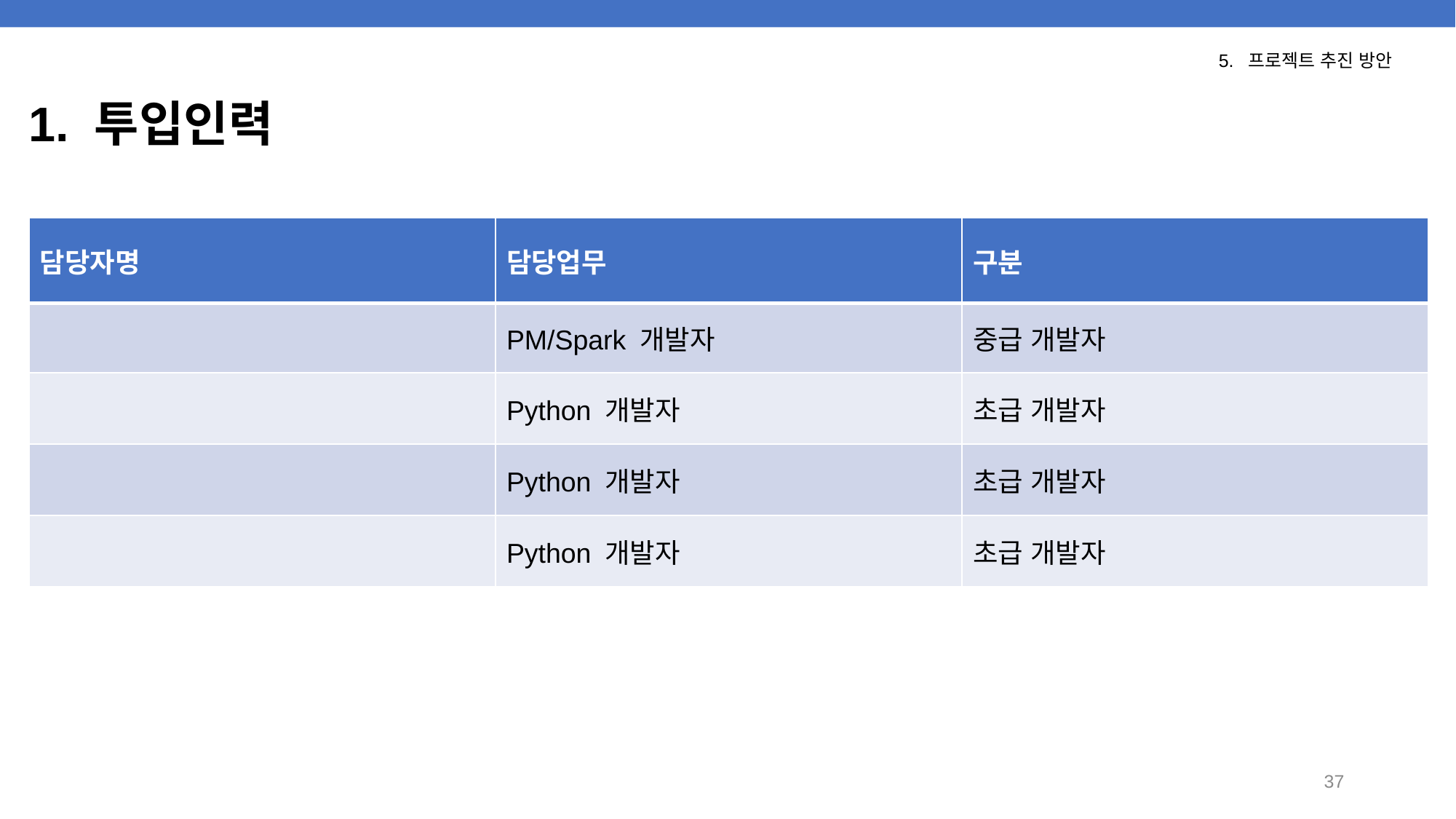

5.  프로젝트 추진 방안
# 1. 투입인력
| 담당자명 | 담당업무 | 구분 |
| --- | --- | --- |
|  | PM/Spark 개발자 | 중급 개발자 |
|  | Python 개발자 | 초급 개발자 |
|  | Python 개발자 | 초급 개발자 |
|  | Python 개발자 | 초급 개발자 |
37